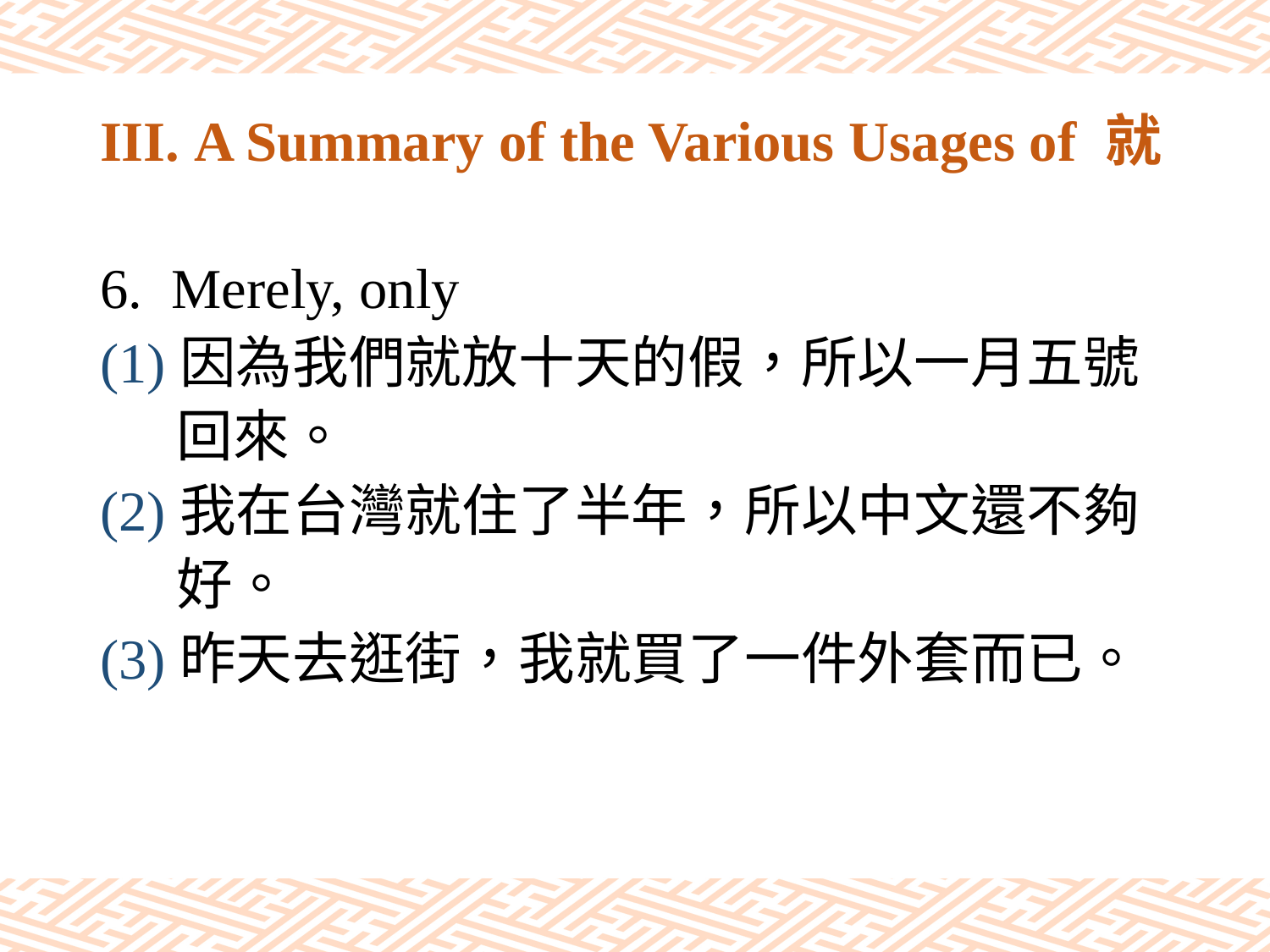

# III. A Summary of the Various Usages of 就
Merely, only
(1)因為我們就放十天的假，所以一月五號
     回來。
(2)我在台灣就住了半年，所以中文還不夠
     好。
(3)昨天去逛街，我就買了一件外套而已。